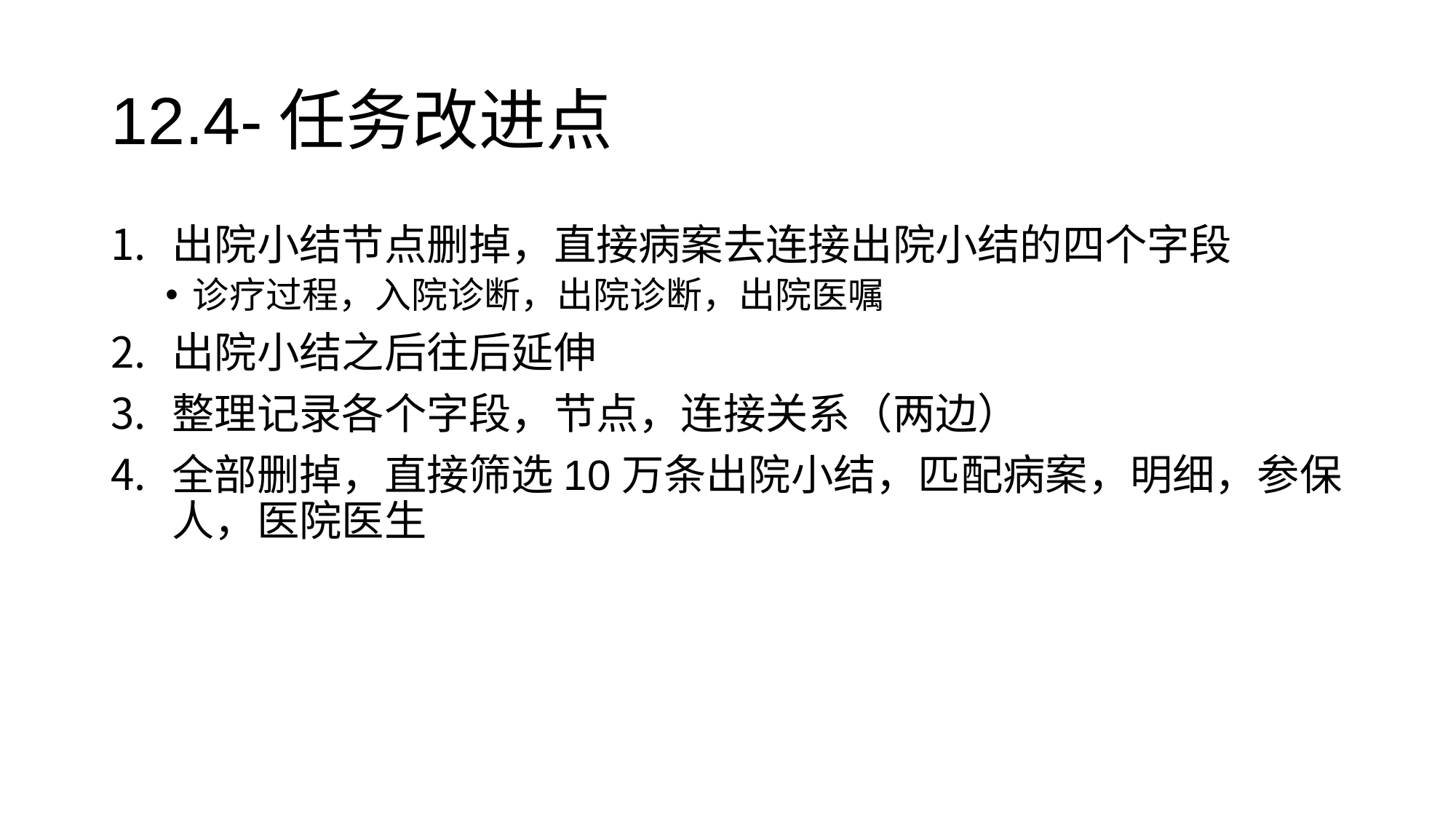

# 12.4-任务改进点
出院小结节点删掉，直接病案去连接出院小结的四个字段
诊疗过程，入院诊断，出院诊断，出院医嘱
出院小结之后往后延伸
整理记录各个字段，节点，连接关系（两边）
全部删掉，直接筛选10万条出院小结，匹配病案，明细，参保人，医院医生